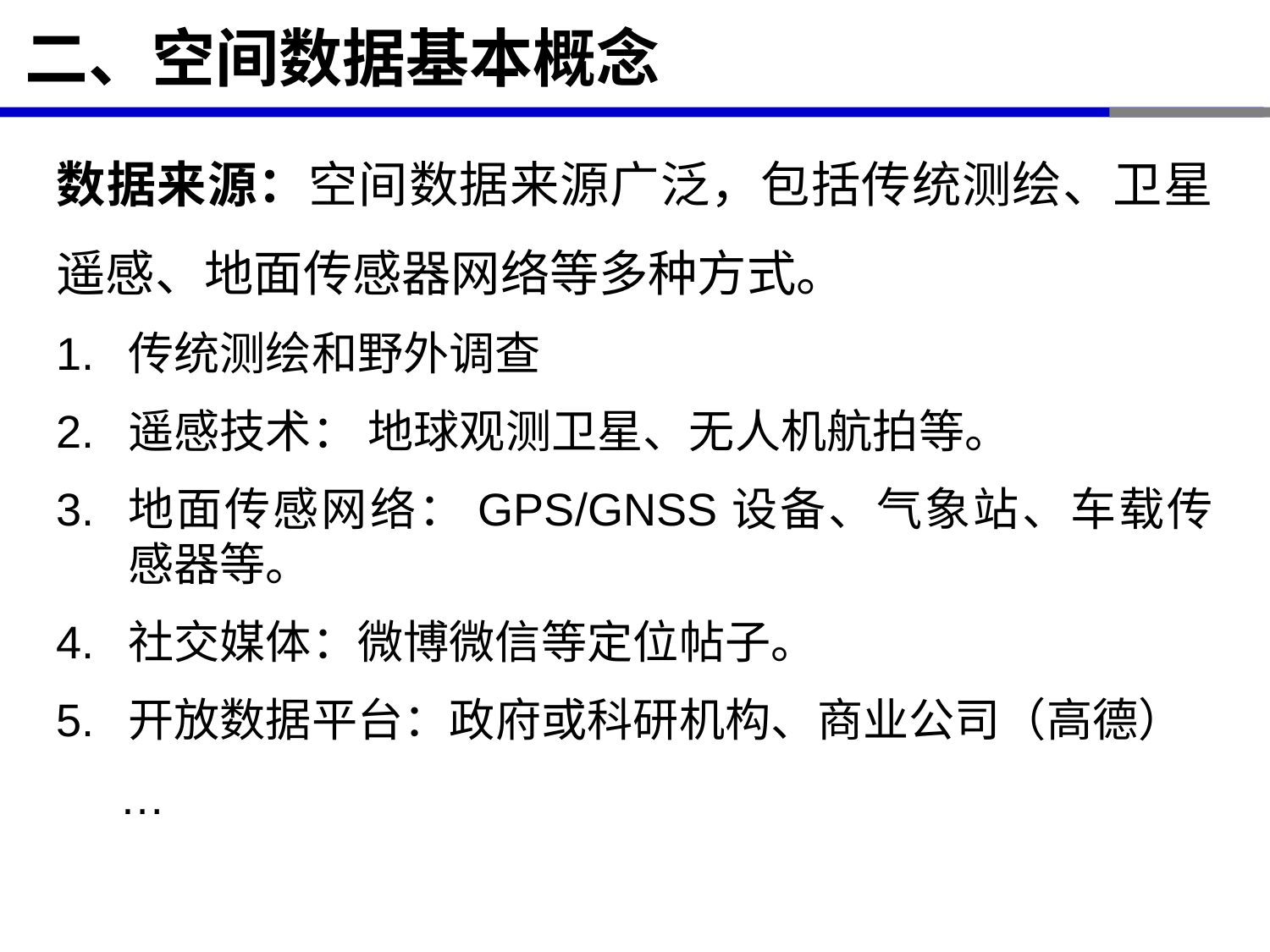

# 二、空间数据基本概念
数据来源：空间数据来源广泛，包括传统测绘、卫星遥感、地面传感器网络等多种方式。
传统测绘和野外调查
遥感技术： 地球观测卫星、无人机航拍等。
地面传感网络：GPS/GNSS设备、气象站、车载传感器等。
社交媒体：微博微信等定位帖子。
开放数据平台：政府或科研机构、商业公司（高德）
     …